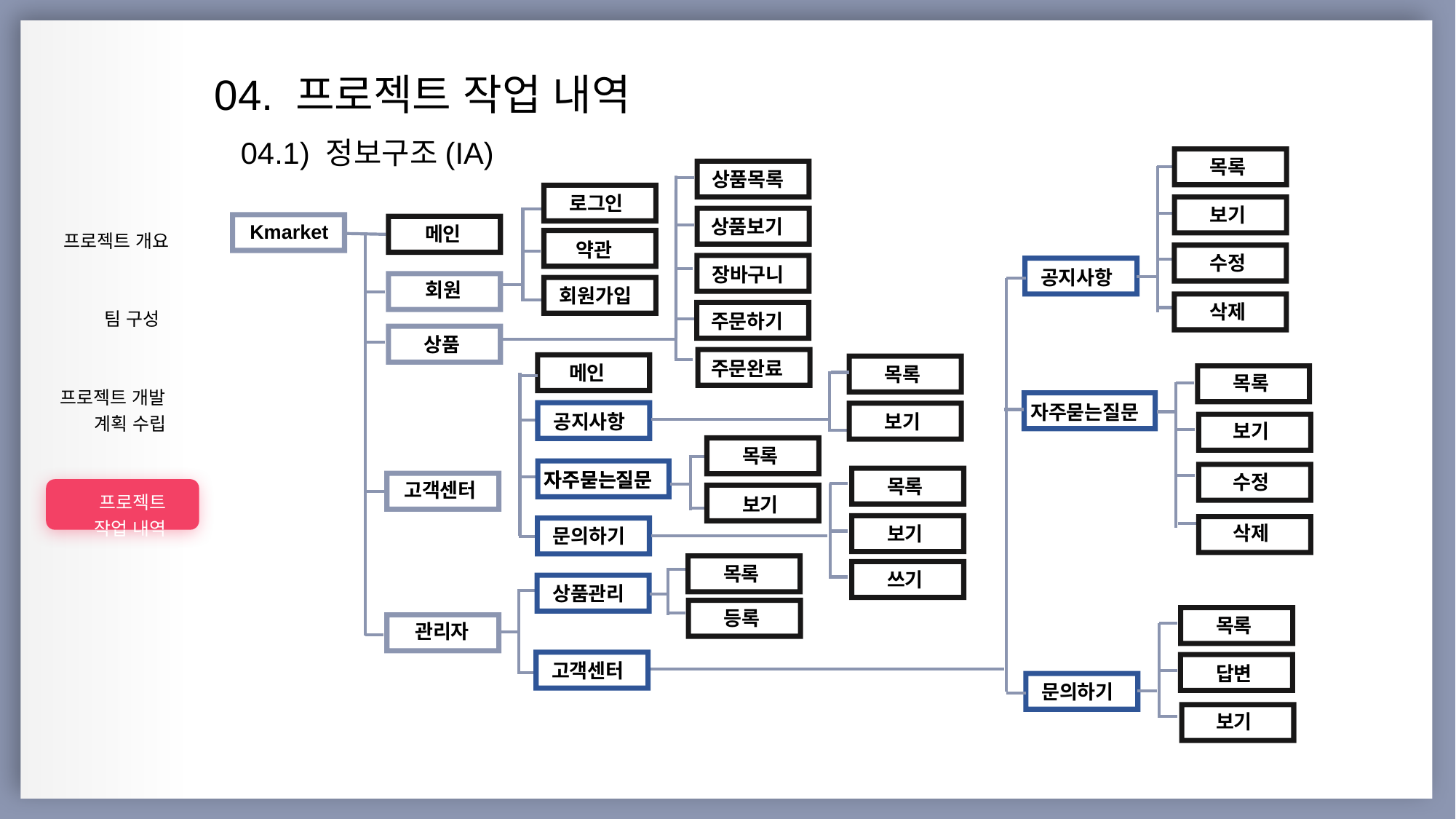

04. 프로젝트 작업 내역
04.1) 정보구조(IA)

   목록
|  |
| --- |
| 프로젝트 개요 |
| 팀 구성 |
| 프로젝트 개발 계획 수립 |
| 프로젝트 작업 내역 |
|  |
|  |
|  |
|  |

   상품목록

  로그인

   보기

   상품보기

Kmarket

   메인

   약관

   수정

   장바구니
   공지사항

회원

   회원가입

   삭제

   주문하기

상품

   주문완료

      메인
   목록

   목록

   자주묻는질문

   보기
   공지사항

   보기

   목록

   자주묻는질문
   자주묻는질문
   수정

   목록

고객센터

   보기

   삭제

   보기
   문의하기

   목록

   쓰기

   상품관리

   등록

   목록

관리자

   고객센터
   답변

   문의하기

   보기